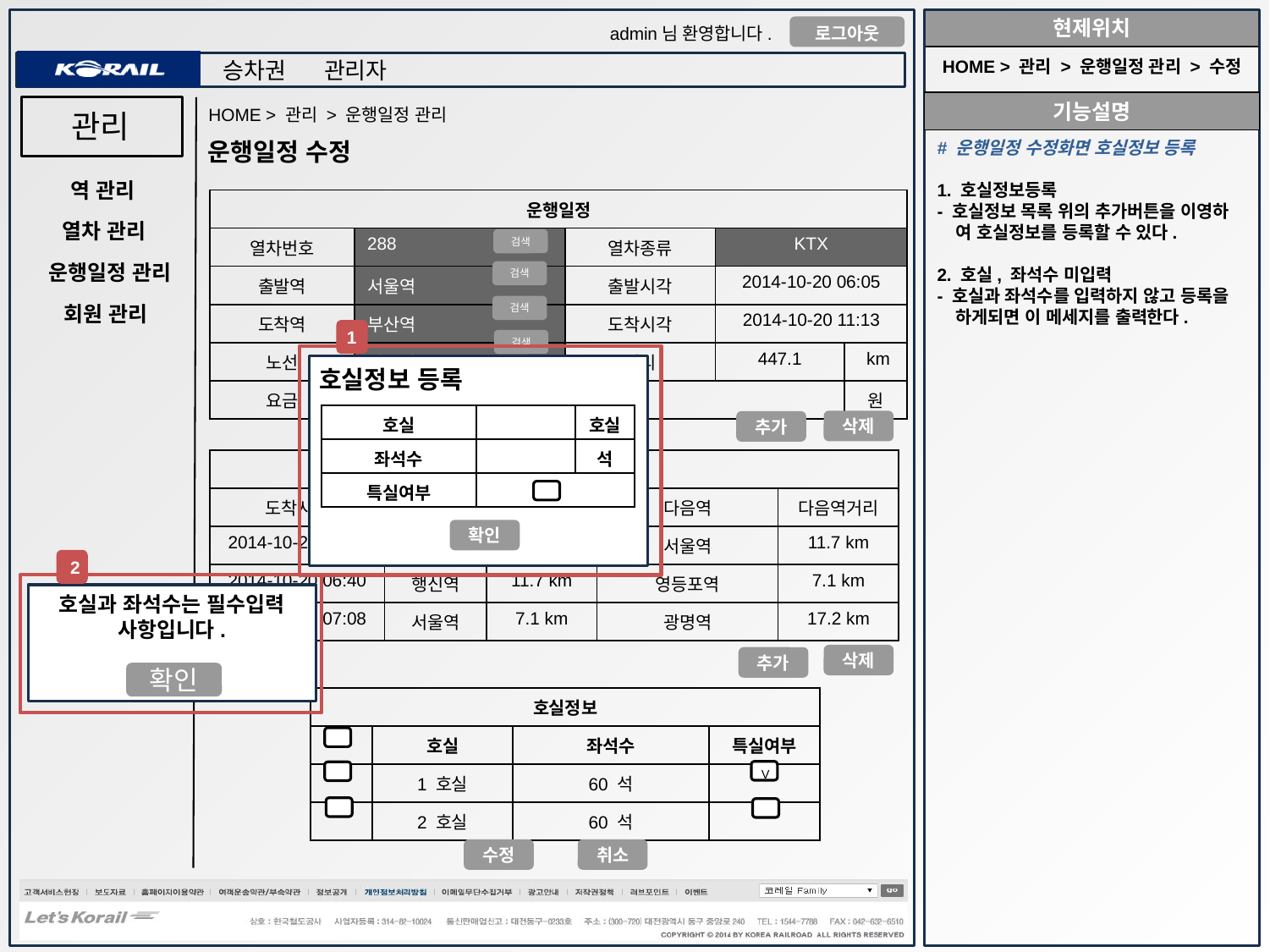

HOME > 관리 > 운행일정 관리 > 수정
HOME > 관리 > 운행일정 관리
관리
# 운행일정 수정화면 호실정보 등록

1. 호실정보등록
- 호실정보 목록 위의 추가버튼을 이영하
   여 호실정보를 등록할 수 있다.

2. 호실, 좌석수 미입력
- 호실과 좌석수를 입력하지 않고 등록을
   하게되면 이 메세지를 출력한다.
운행일정 수정
역 관리
| 운행일정 |  |  |  |  |
| --- | --- | --- | --- | --- |
| 열차번호 | 288 | 열차종류 | KTX |  |
| 출발역 | 서울역 | 출발시각 | 2014-10-20 06:05 |  |
| 도착역 | 부산역 | 도착시각 | 2014-10-20 11:13 |  |
| 노선 | 경부선 | 거리 | 447.1 | km |
| 요금 | 53,000 |  |  | 원 |
열차 관리
검색
운행일정 관리
검색
회원 관리
검색
1

검색

호실정보 등록
| 호실 |  | 호실 |
| --- | --- | --- |
| 좌석수 |  | 석 |
| 특실여부 |  |  |
삭제
추가
| 상세운행일정 |  |  |  |  |
| --- | --- | --- | --- | --- |
| 도착시각 | 이전역 | 이전역거리 | 다음역 | 다음역거리 |
| 2014-10-20 06:15 | -- | -- | 서울역 | 11.7 km |
| 2014-10-20 06:40 | 행신역 | 11.7 km | 영등포역 | 7.1 km |
| 2014-10-20 07:08 | 서울역 | 7.1 km | 광명역 | 17.2 km |

확인
2

호실과 좌석수는 필수입력 사항입니다.
삭제
추가
확인
| 호실정보 |  |  |  |
| --- | --- | --- | --- |
|  | 호실 | 좌석수 | 특실여부 |
|  | 1 호실 | 60 석 |  |
|  | 2 호실 | 60 석 |  |

V

수정
취소